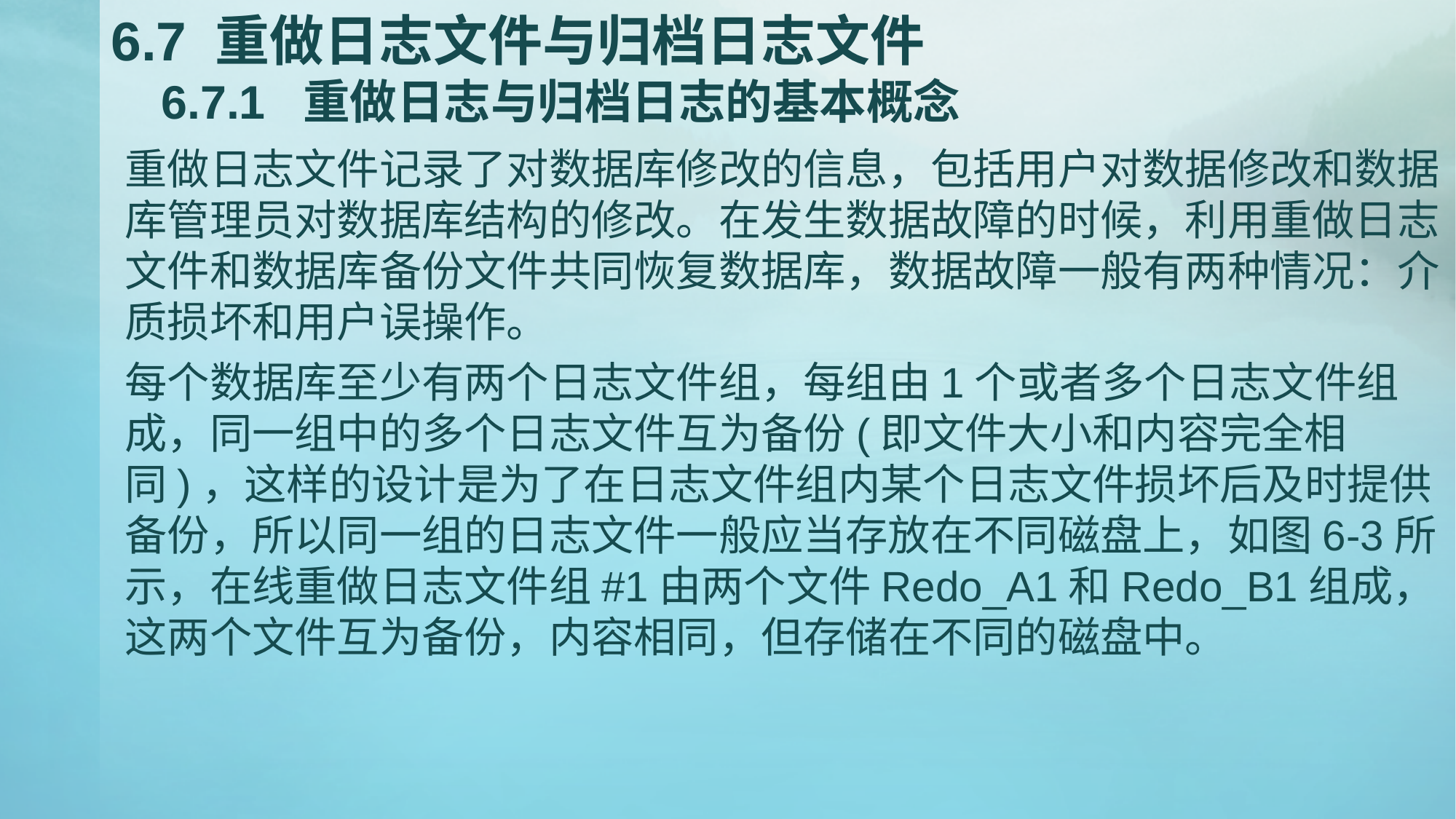

# 6.7 重做日志文件与归档日志文件 6.7.1  重做日志与归档日志的基本概念
重做日志文件记录了对数据库修改的信息，包括用户对数据修改和数据库管理员对数据库结构的修改。在发生数据故障的时候，利用重做日志文件和数据库备份文件共同恢复数据库，数据故障一般有两种情况：介质损坏和用户误操作。
每个数据库至少有两个日志文件组，每组由1个或者多个日志文件组成，同一组中的多个日志文件互为备份(即文件大小和内容完全相同)，这样的设计是为了在日志文件组内某个日志文件损坏后及时提供备份，所以同一组的日志文件一般应当存放在不同磁盘上，如图6-3所示，在线重做日志文件组#1由两个文件Redo_A1和Redo_B1组成，这两个文件互为备份，内容相同，但存储在不同的磁盘中。